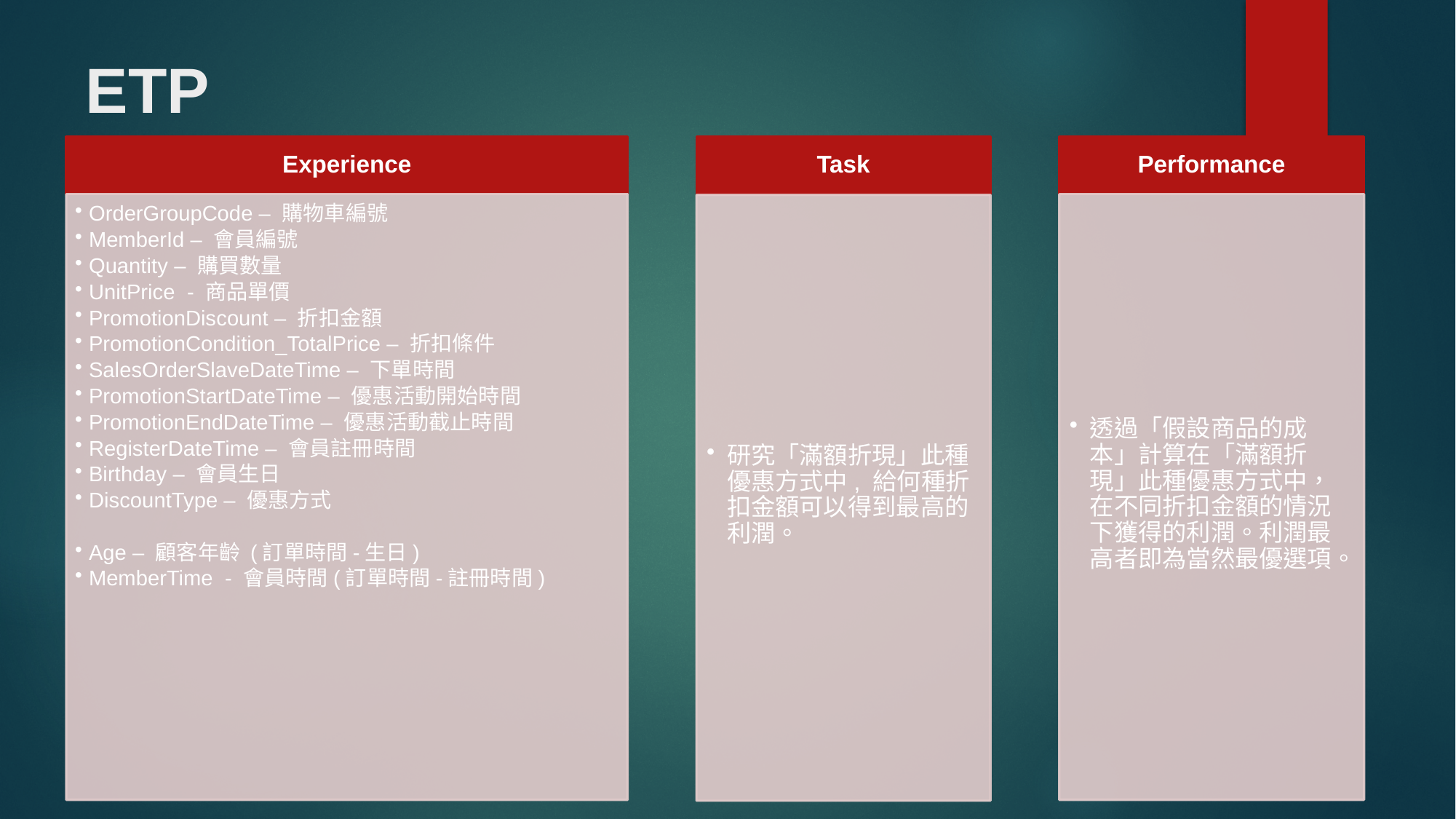

# ETP
Experience
OrderGroupCode – 購物車編號
MemberId – 會員編號
Quantity – 購買數量
UnitPrice  - 商品單價
PromotionDiscount – 折扣金額
PromotionCondition_TotalPrice – 折扣條件
SalesOrderSlaveDateTime – 下單時間
PromotionStartDateTime – 優惠活動開始時間
PromotionEndDateTime – 優惠活動截止時間
RegisterDateTime – 會員註冊時間
Birthday – 會員生日
DiscountType – 優惠方式

Age – 顧客年齡 (訂單時間-生日)
MemberTime  - 會員時間(訂單時間-註冊時間)
Task
研究「滿額折現」此種優惠方式中, 給何種折扣金額可以得到最高的利潤。
Performance
透過「假設商品的成本」計算在「滿額折現」此種優惠方式中，在不同折扣金額的情況下獲得的利潤。利潤最高者即為當然最優選項。